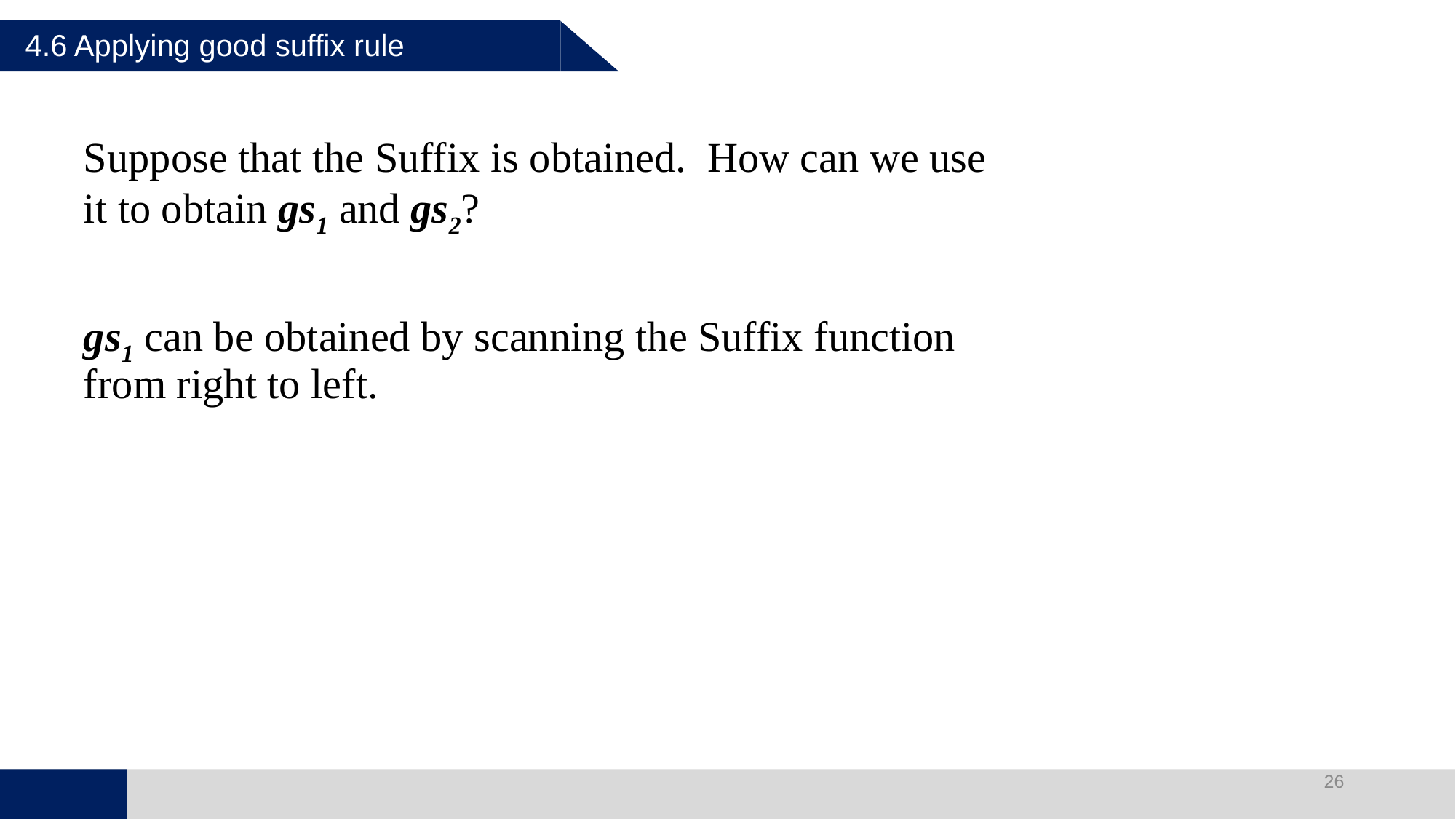

4.6 Applying good suffix rule
	Suppose that the Suffix is obtained.  How can we use it to obtain gs1 and gs2?

	gs1 can be obtained by scanning the Suffix function from right to left.
输入您的文字
输入您的文字
26